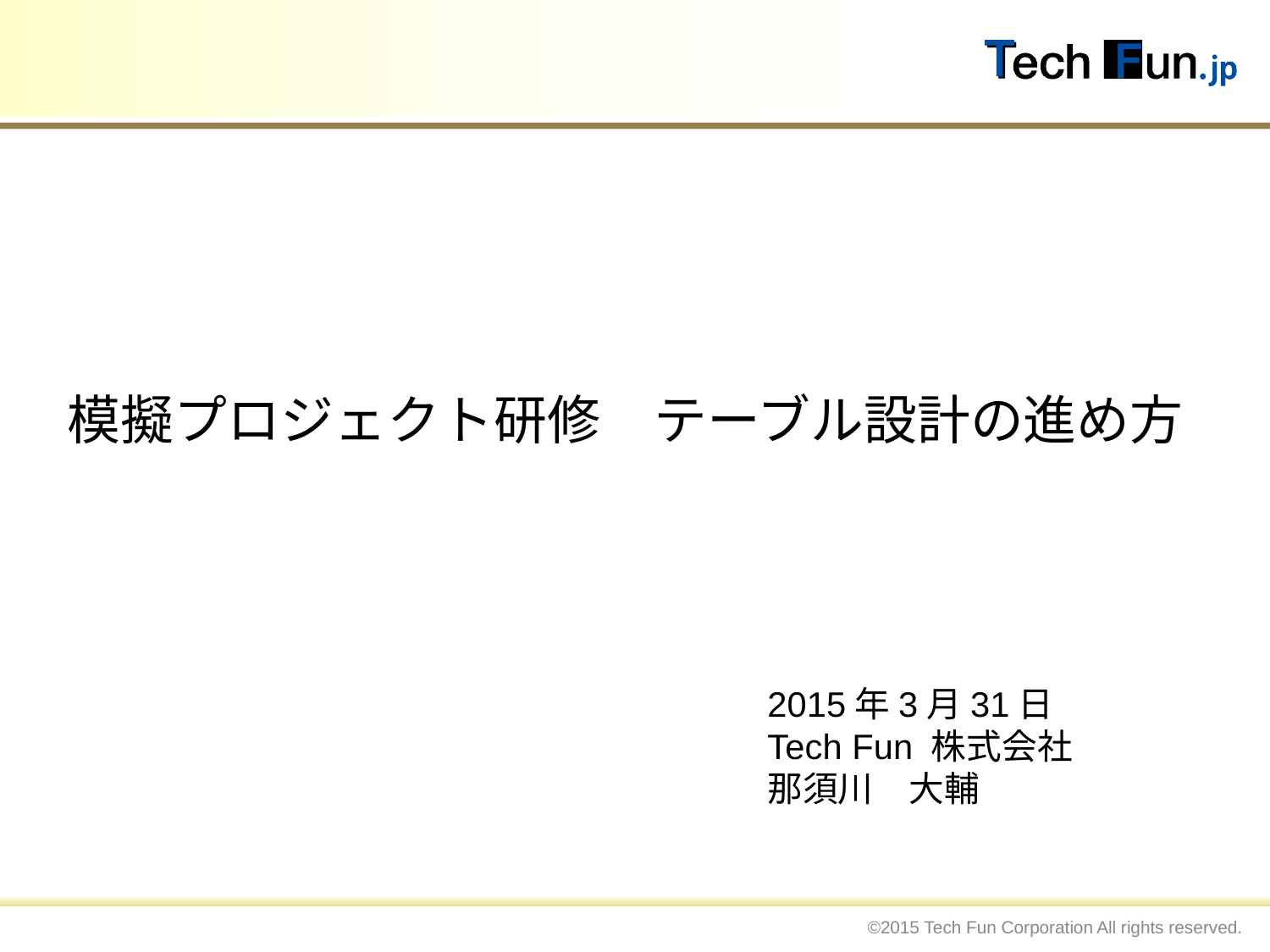

# 模擬プロジェクト研修　テーブル設計の進め方
©2015 Tech Fun Corporation All rights reserved.